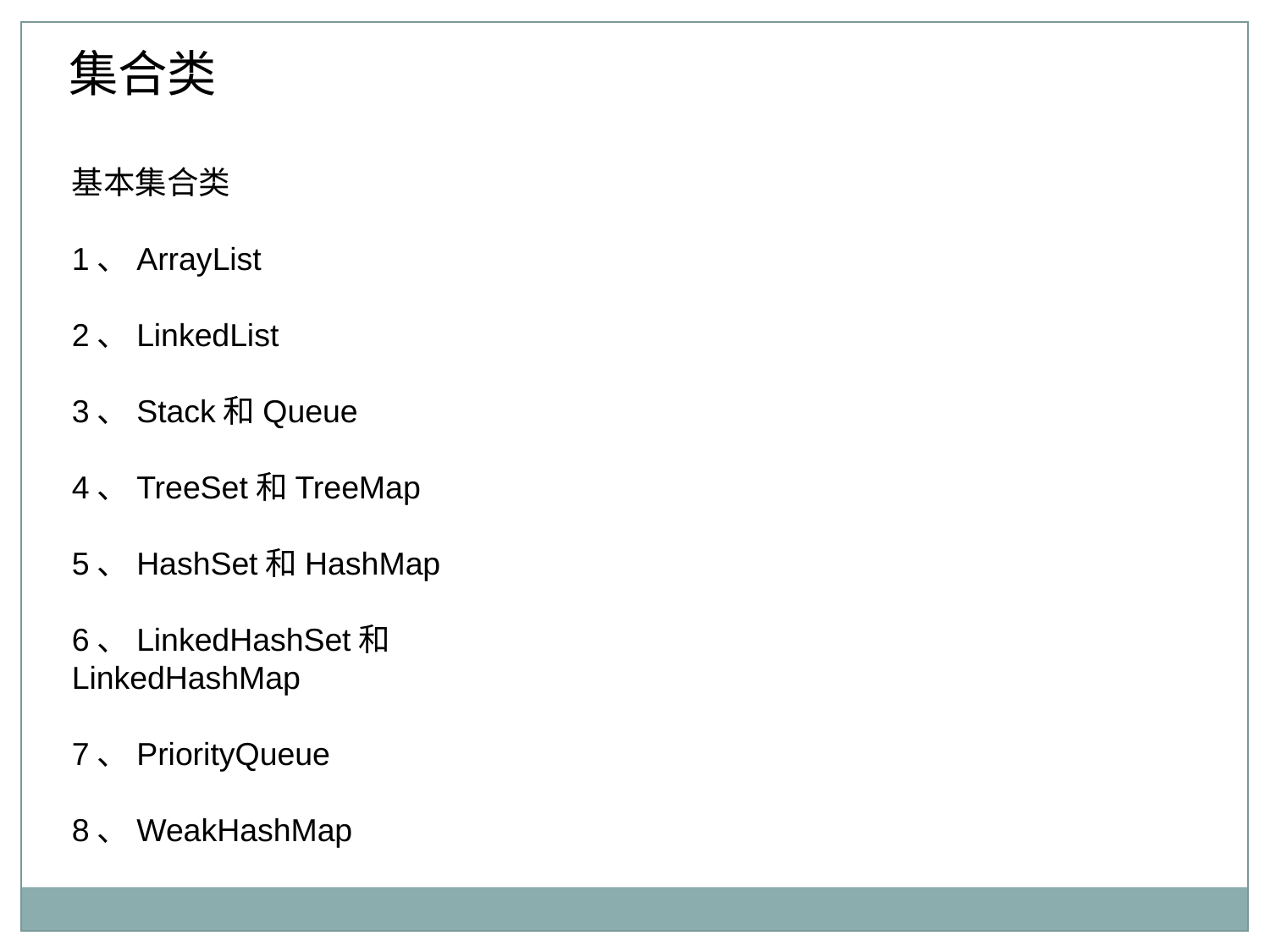

集合类
基本集合类

1、ArrayList

2、LinkedList

3、Stack和Queue

4、TreeSet和TreeMap

5、HashSet和HashMap

6、LinkedHashSet和LinkedHashMap

7、PriorityQueue

8、WeakHashMap